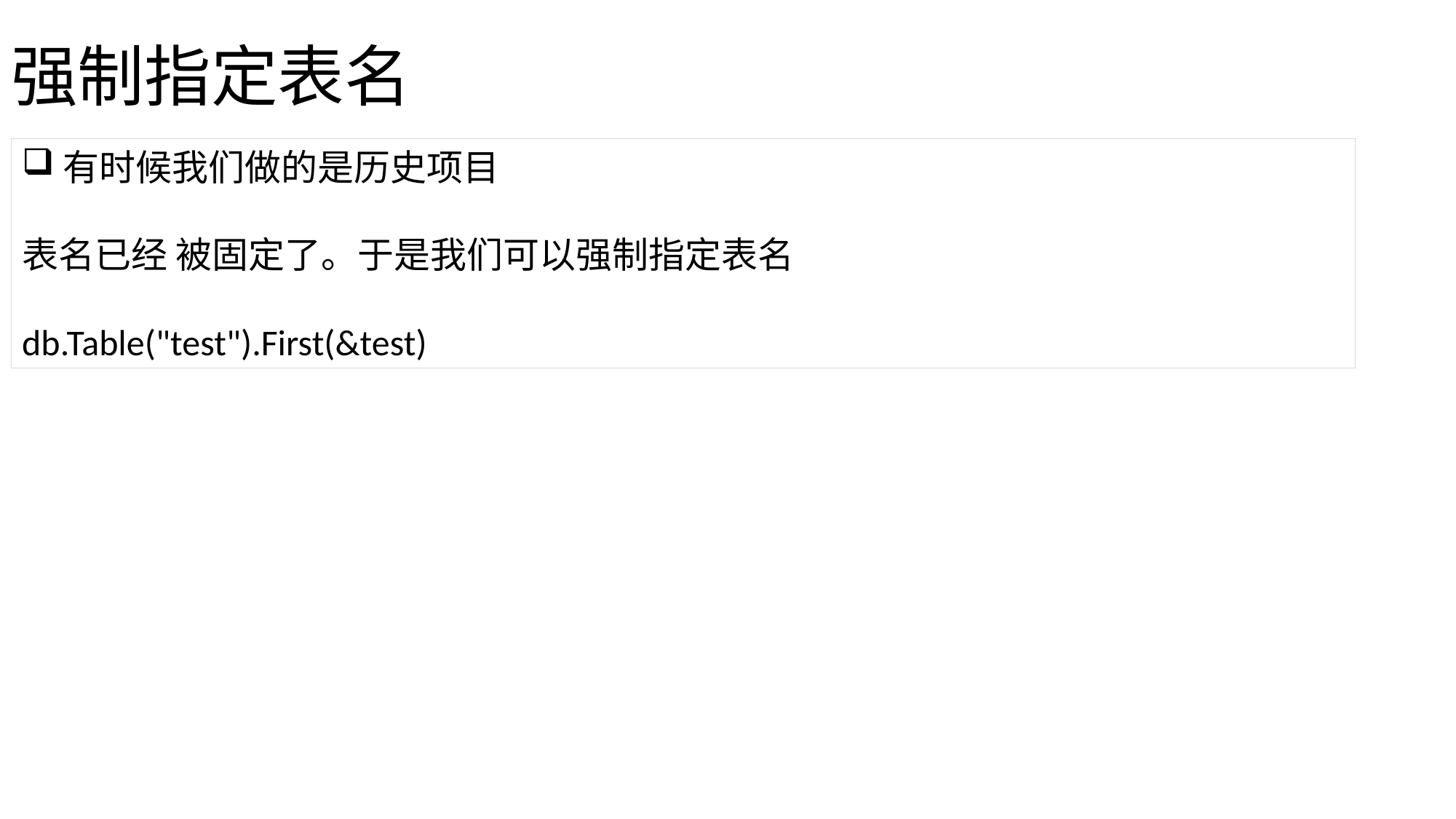

# 强制指定表名
有时候我们做的是历史项目

表名已经 被固定了。于是我们可以强制指定表名

db.Table("test").First(&test)